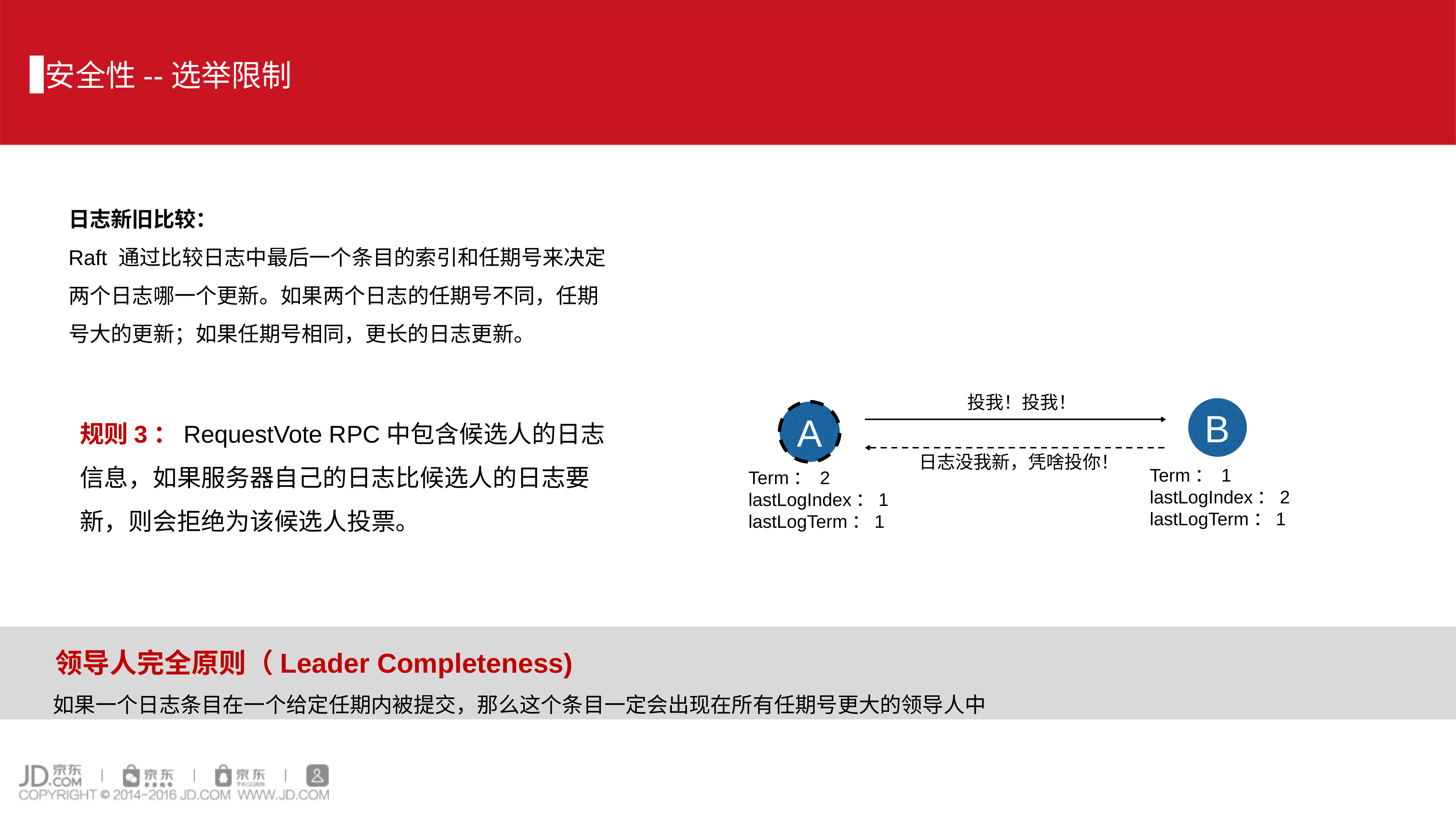

安全性--选举限制

日志新旧比较：
Raft 通过比较日志中最后一个条目的索引和任期号来决定两个日志哪一个更新。如果两个日志的任期号不同，任期号大的更新；如果任期号相同，更长的日志更新。
投我！投我！

规则3：RequestVote RPC中包含候选人的日志信息，如果服务器自己的日志比候选人的日志要新，则会拒绝为该候选人投票。

B
A
日志没我新，凭啥投你！
Term： 1
lastLogIndex：2
lastLogTerm：1
Term： 2
lastLogIndex：1
lastLogTerm：1
       领导人完全原则（Leader Completeness)
         如果一个日志条目在一个给定任期内被提交，那么这个条目一定会出现在所有任期号更大的领导人中